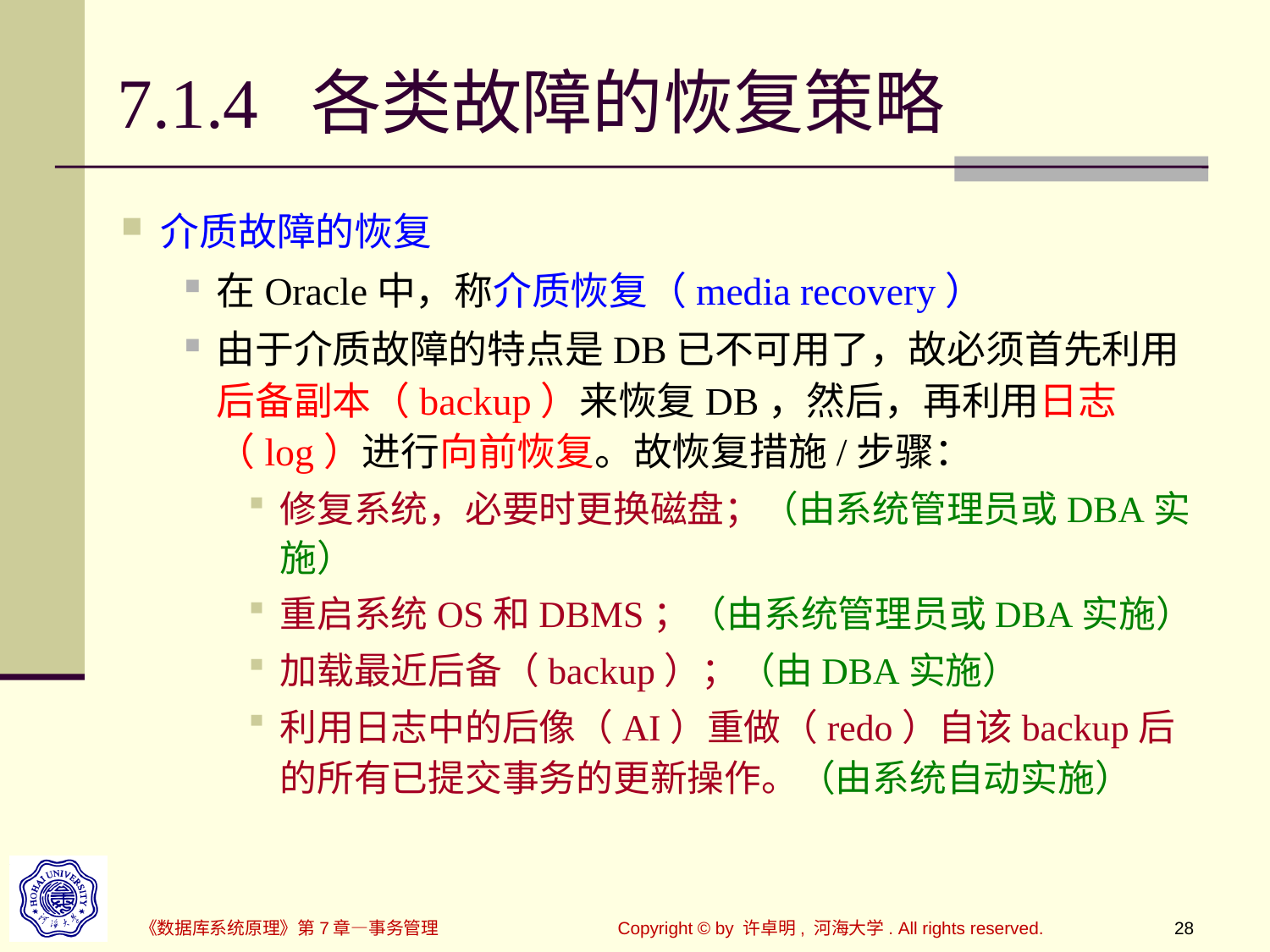

# 7.1.4  各类故障的恢复策略
介质故障的恢复
在Oracle中，称介质恢复（media recovery）
由于介质故障的特点是DB已不可用了，故必须首先利用后备副本（backup）来恢复DB，然后，再利用日志（log）进行向前恢复。故恢复措施/步骤：
修复系统，必要时更换磁盘；（由系统管理员或DBA实施）
重启系统OS和DBMS；（由系统管理员或DBA实施）
加载最近后备（backup）；（由DBA实施）
利用日志中的后像（AI）重做（redo）自该backup后的所有已提交事务的更新操作。（由系统自动实施）
《数据库系统原理》第7章—事务管理
Copyright © by 许卓明, 河海大学. All rights reserved.
28